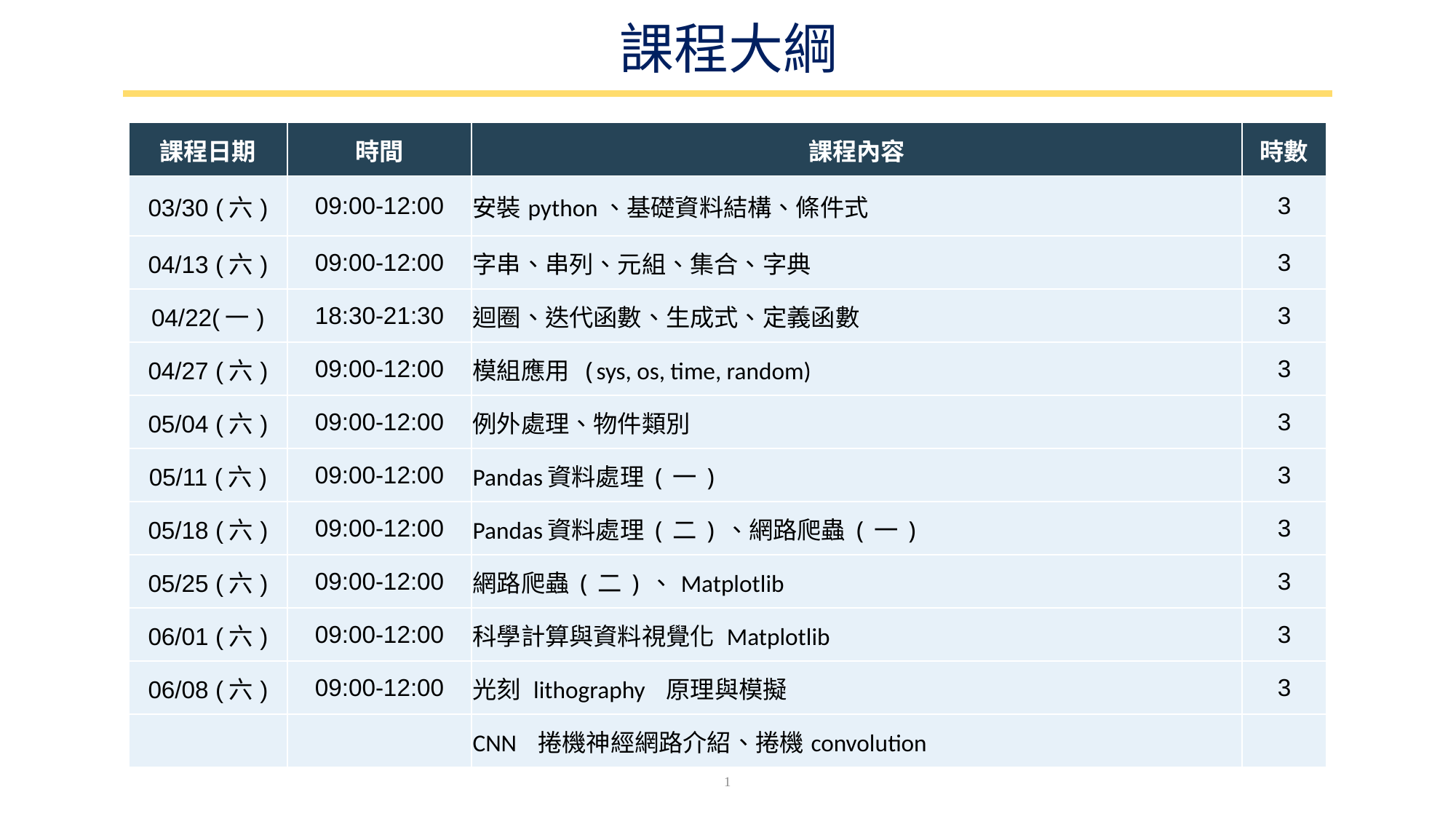

# 課程大綱
| 課程日期 | 時間 | 課程內容 | 時數 |
| --- | --- | --- | --- |
| 03/30 (六) | 09:00-12:00 | 安裝python、基礎資料結構、條件式 | 3 |
| 04/13 (六) | 09:00-12:00 | 字串、串列、元組、集合、字典 | 3 |
| 04/22(一) | 18:30-21:30 | 迴圈、迭代函數、生成式、定義函數 | 3 |
| 04/27 (六) | 09:00-12:00 | 模組應用 (sys, os, time, random) | 3 |
| 05/04 (六) | 09:00-12:00 | 例外處理、物件類別 | 3 |
| 05/11 (六) | 09:00-12:00 | Pandas資料處理(一) | 3 |
| 05/18 (六) | 09:00-12:00 | Pandas資料處理(二)、網路爬蟲(一) | 3 |
| 05/25 (六) | 09:00-12:00 | 網路爬蟲(二)、Matplotlib | 3 |
| 06/01 (六) | 09:00-12:00 | 科學計算與資料視覺化 Matplotlib | 3 |
| 06/08 (六) | 09:00-12:00 | 光刻 lithography 原理與模擬 | 3 |
|  |  | CNN 捲機神經網路介紹、捲機convolution |  |
1